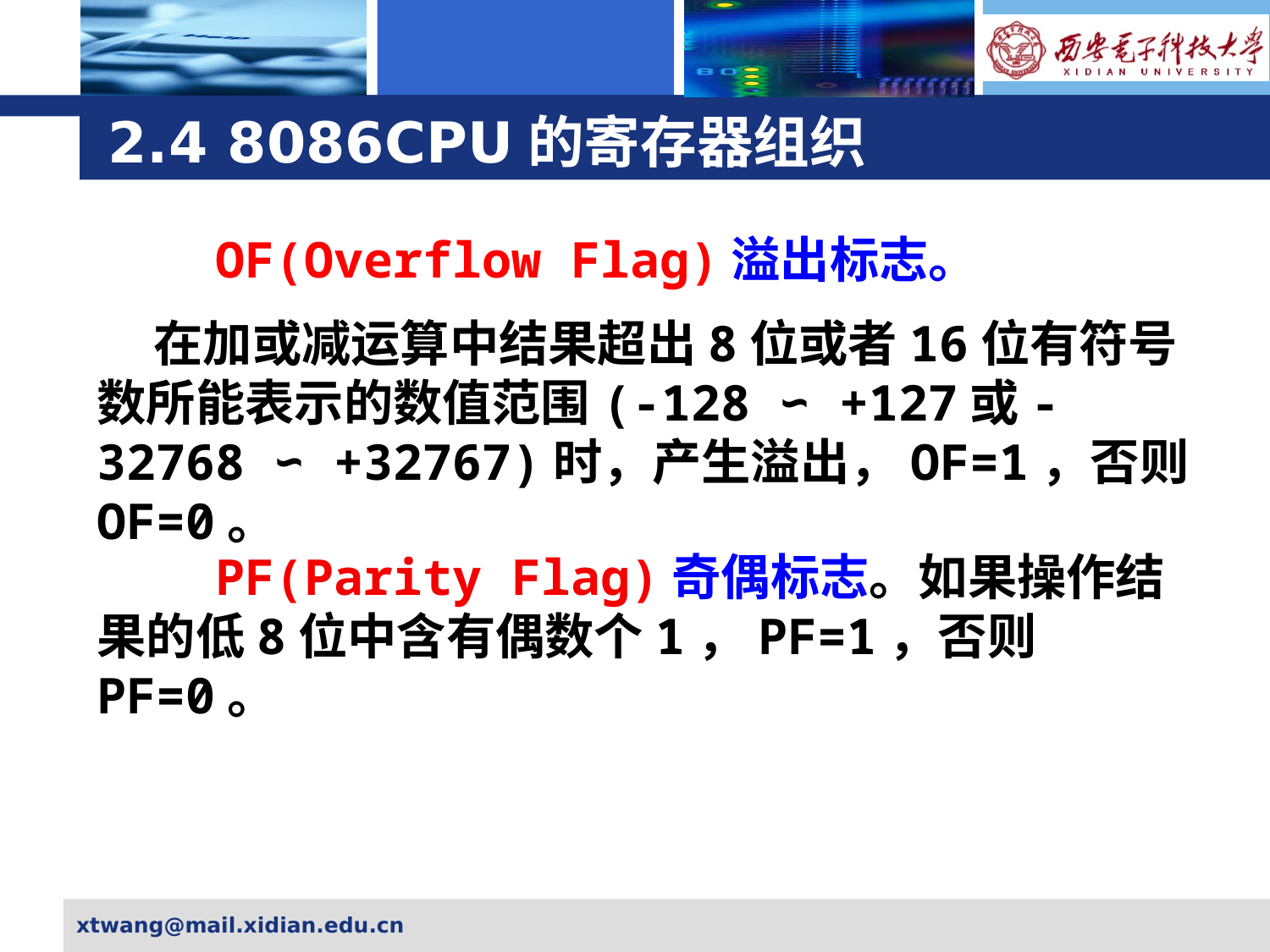

# 2.4 8086CPU的寄存器组织
    OF(Overflow Flag)溢出标志。
    在加或减运算中结果超出8位或者16位有符号数所能表示的数值范围(-128 ∽ +127或-32768 ∽ +32767)时，产生溢出，OF=1，否则OF=0。
    PF(Parity Flag)奇偶标志。如果操作结果的低8位中含有偶数个1，PF=1，否则PF=0。
xtwang@mail.xidian.edu.cn